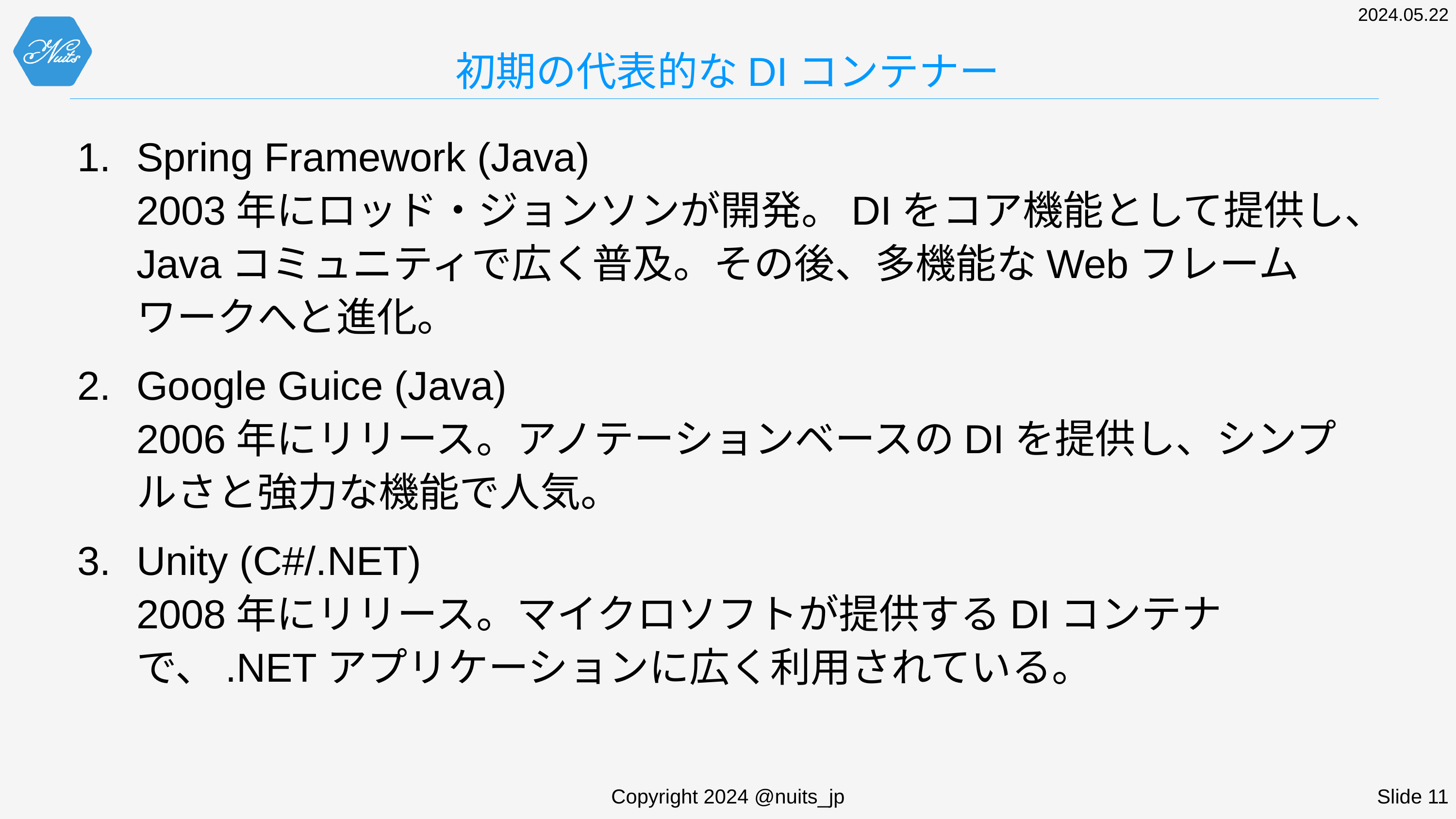

# 初期の代表的なDIコンテナー
Spring Framework (Java)
2003年にロッド・ジョンソンが開発。DIをコア機能として提供し、Javaコミュニティで広く普及。その後、多機能なWebフレームワークへと進化。
Google Guice (Java)
2006年にリリース。アノテーションベースのDIを提供し、シンプルさと強力な機能で人気。
Unity (C#/.NET)
2008年にリリース。マイクロソフトが提供するDIコンテナで、.NETアプリケーションに広く利用されている。